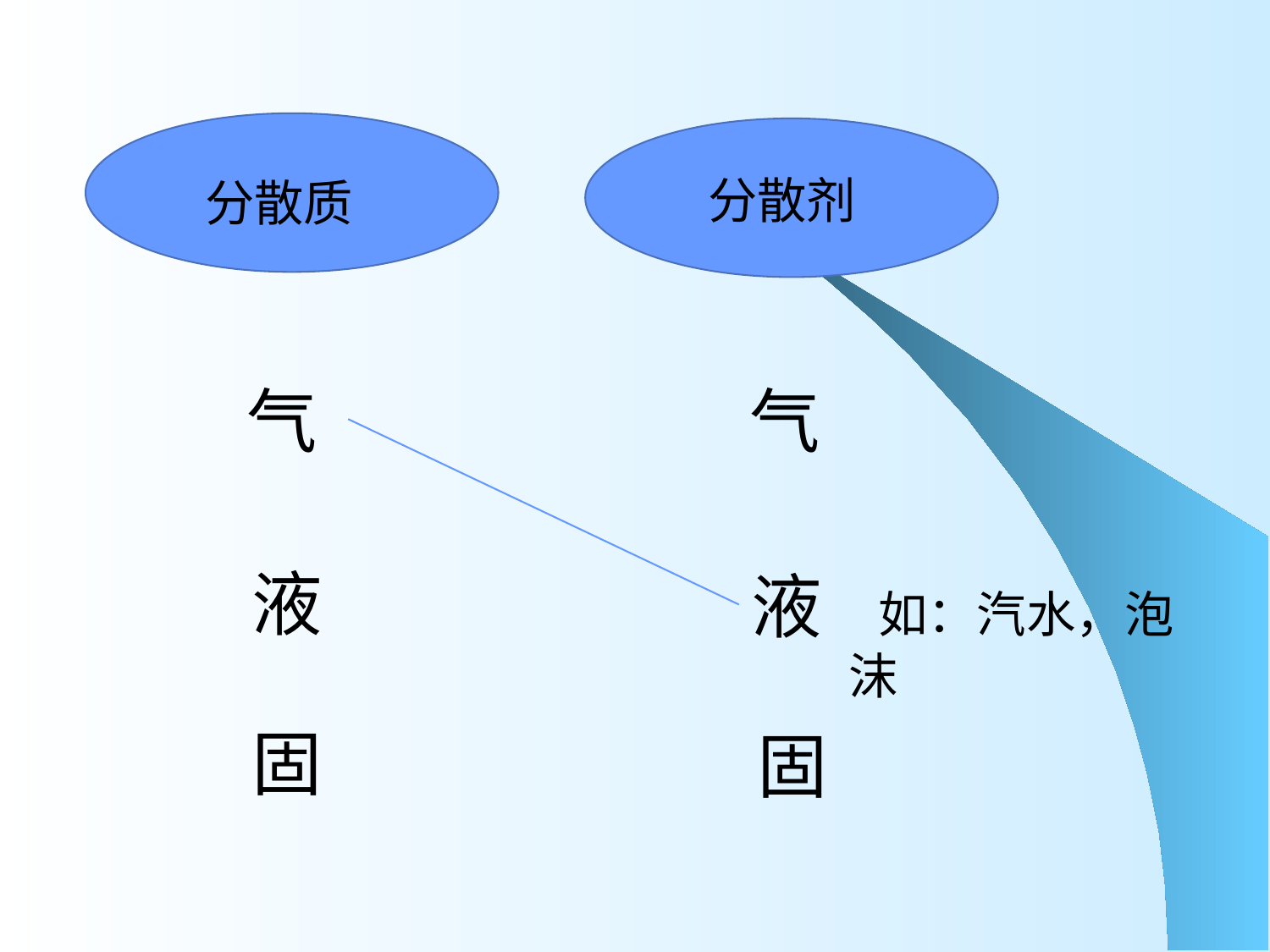

分散剂
分散质
气
气
液
液
 如：汽水，泡沫
固
固